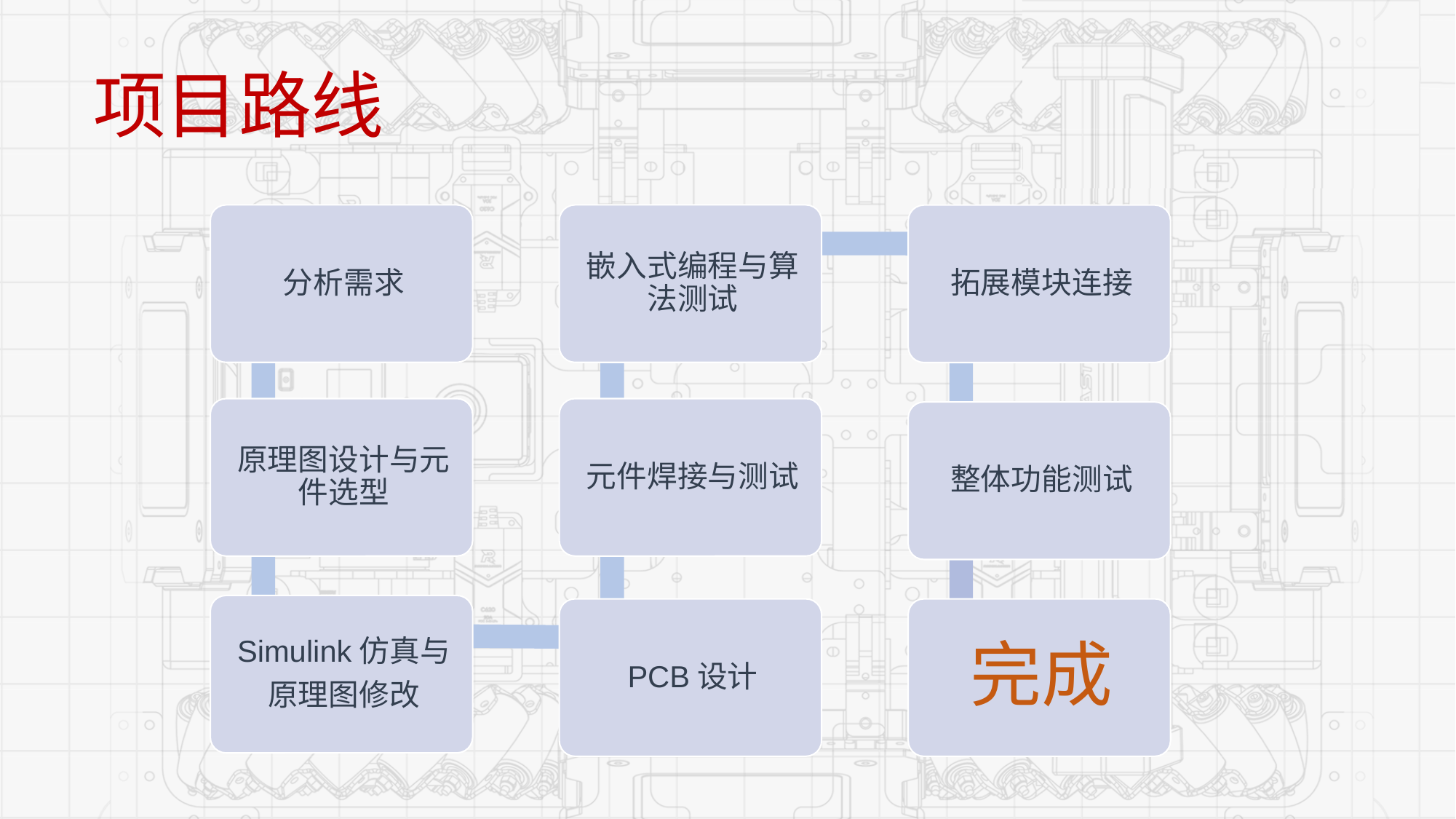

项目路线
分析需求
原理图设计与元件选型
Simulink仿真与
原理图修改
PCB设计
元件焊接与测试
嵌入式编程与算法测试
拓展模块连接
整体功能测试
完成